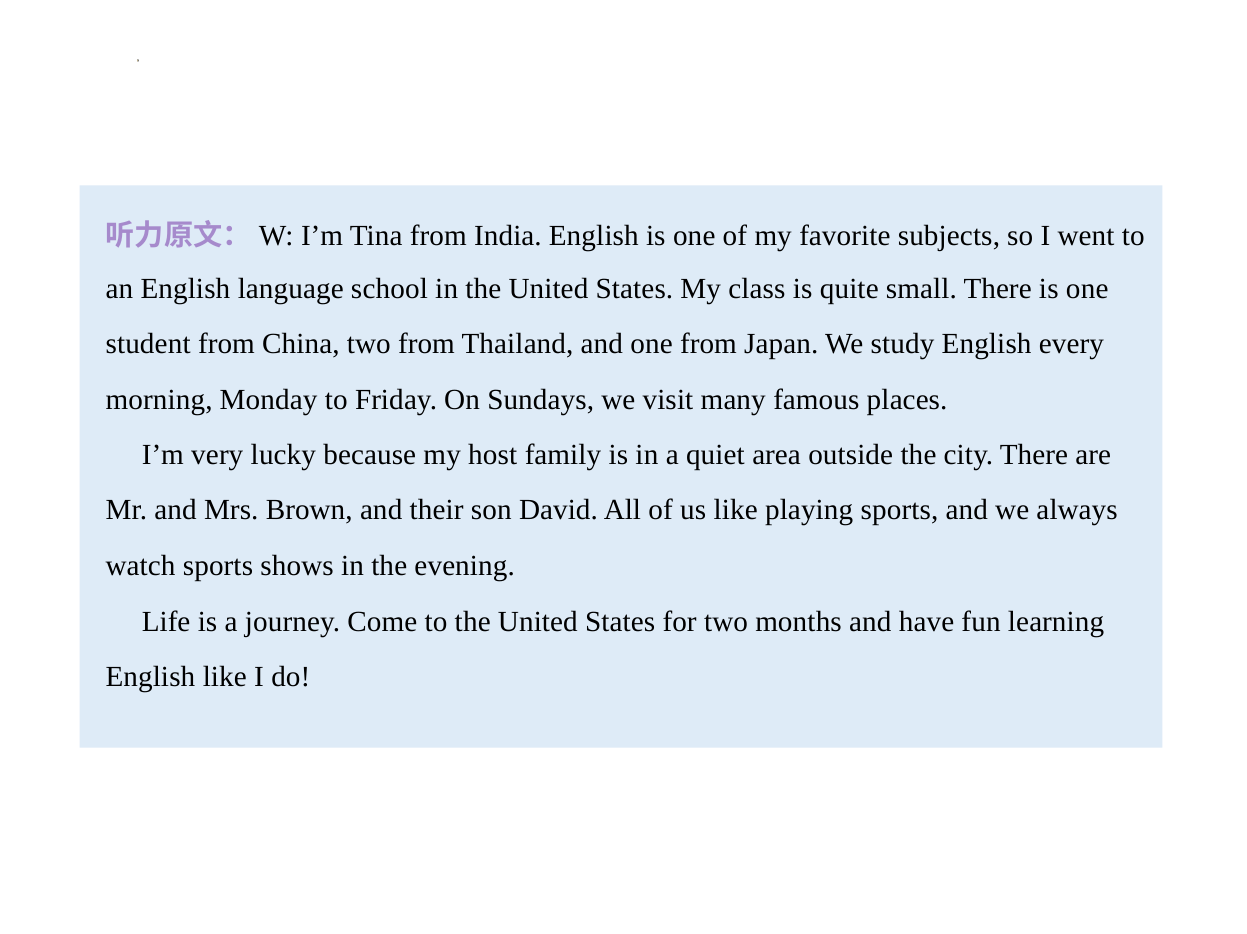

听力原文：W: I’m Tina from India. English is one of my favorite subjects, so I went to an English language school in the United States. My class is quite small. There is one
student from China, two from Thailand, and one from Japan. We study English every
morning, Monday to Friday. On Sundays, we visit many famous places.
     I’m very lucky because my host family is in a quiet area outside the city. There are
Mr. and Mrs. Brown, and their son David. All of us like playing sports, and we always
watch sports shows in the evening.
     Life is a journey. Come to the United States for two months and have fun learning
English like I do!